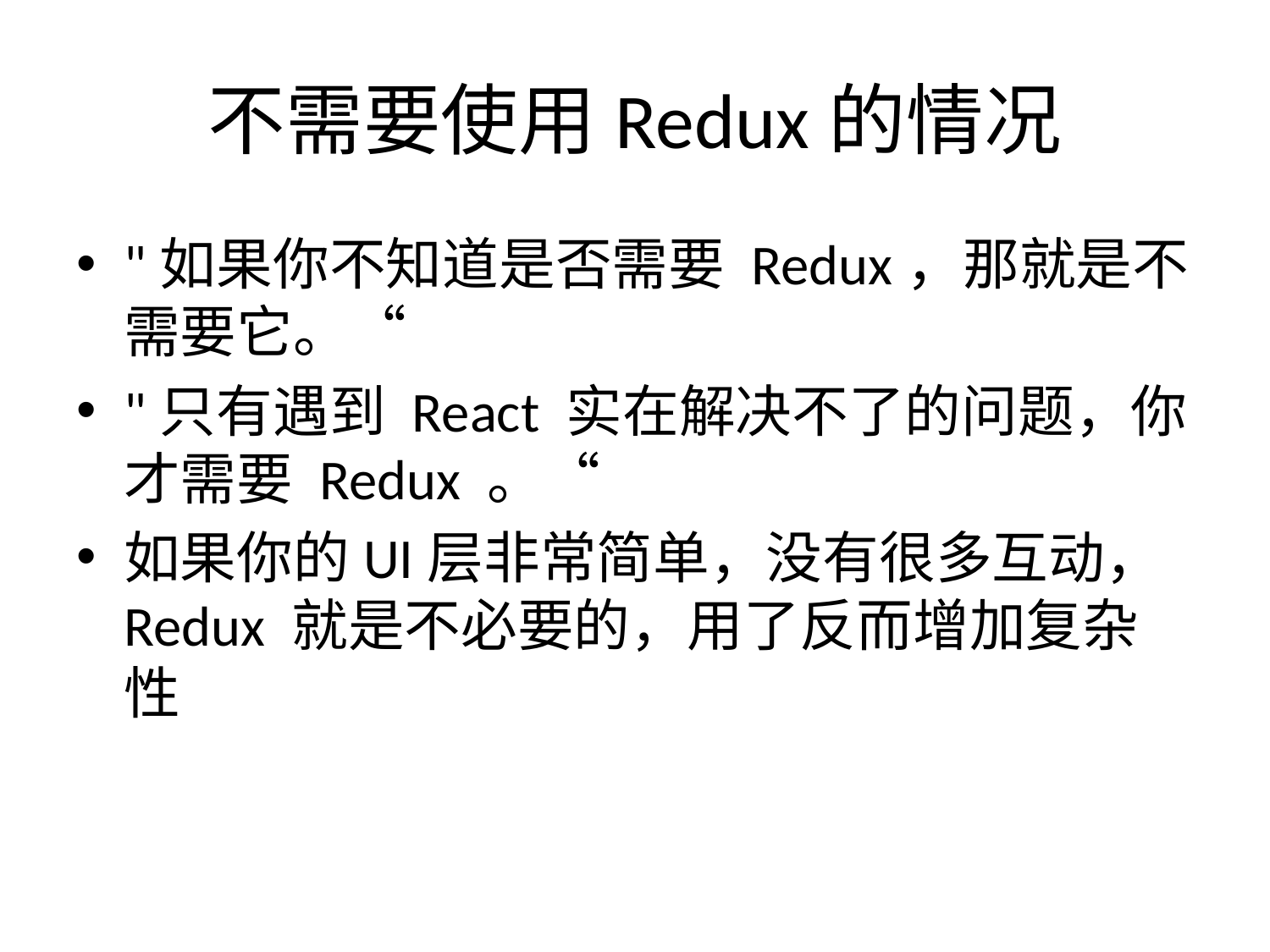

# 不需要使用Redux的情况
"如果你不知道是否需要 Redux，那就是不需要它。“
"只有遇到 React 实在解决不了的问题，你才需要 Redux 。“
如果你的UI层非常简单，没有很多互动，Redux 就是不必要的，用了反而增加复杂性